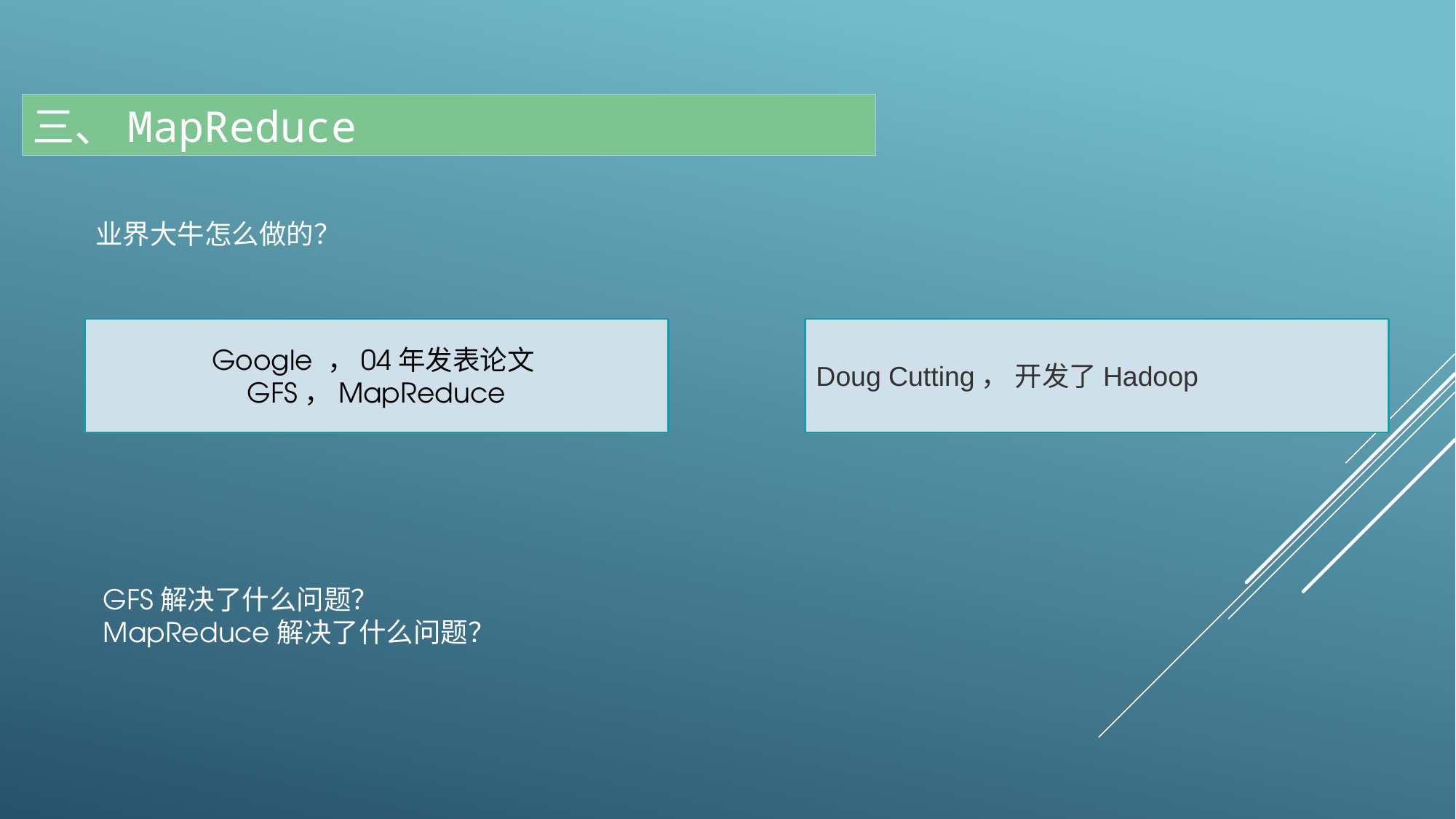

三、MapReduce
业界大牛怎么做的？
Google ，04年发表论文GFS，MapReduce
Doug Cutting， 开发了Hadoop

 GFS解决了什么问题？
 MapReduce解决了什么问题？